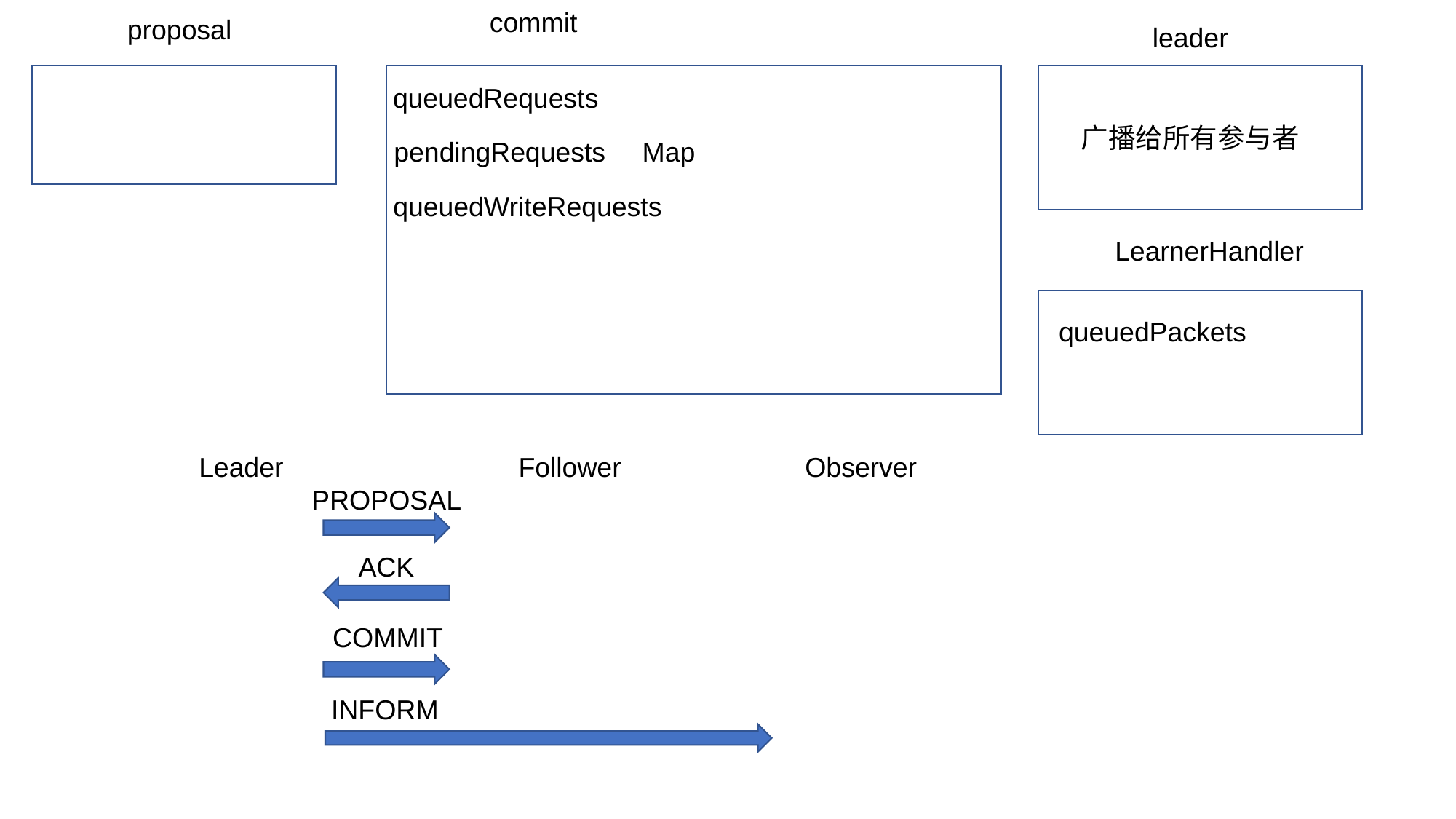

commit
proposal
leader

queuedRequests
广播给所有参与者
pendingRequests
Map
queuedWriteRequests
LearnerHandler

queuedPackets
Leader
Follower
Observer
PROPOSAL

ACK

COMMIT

INFORM